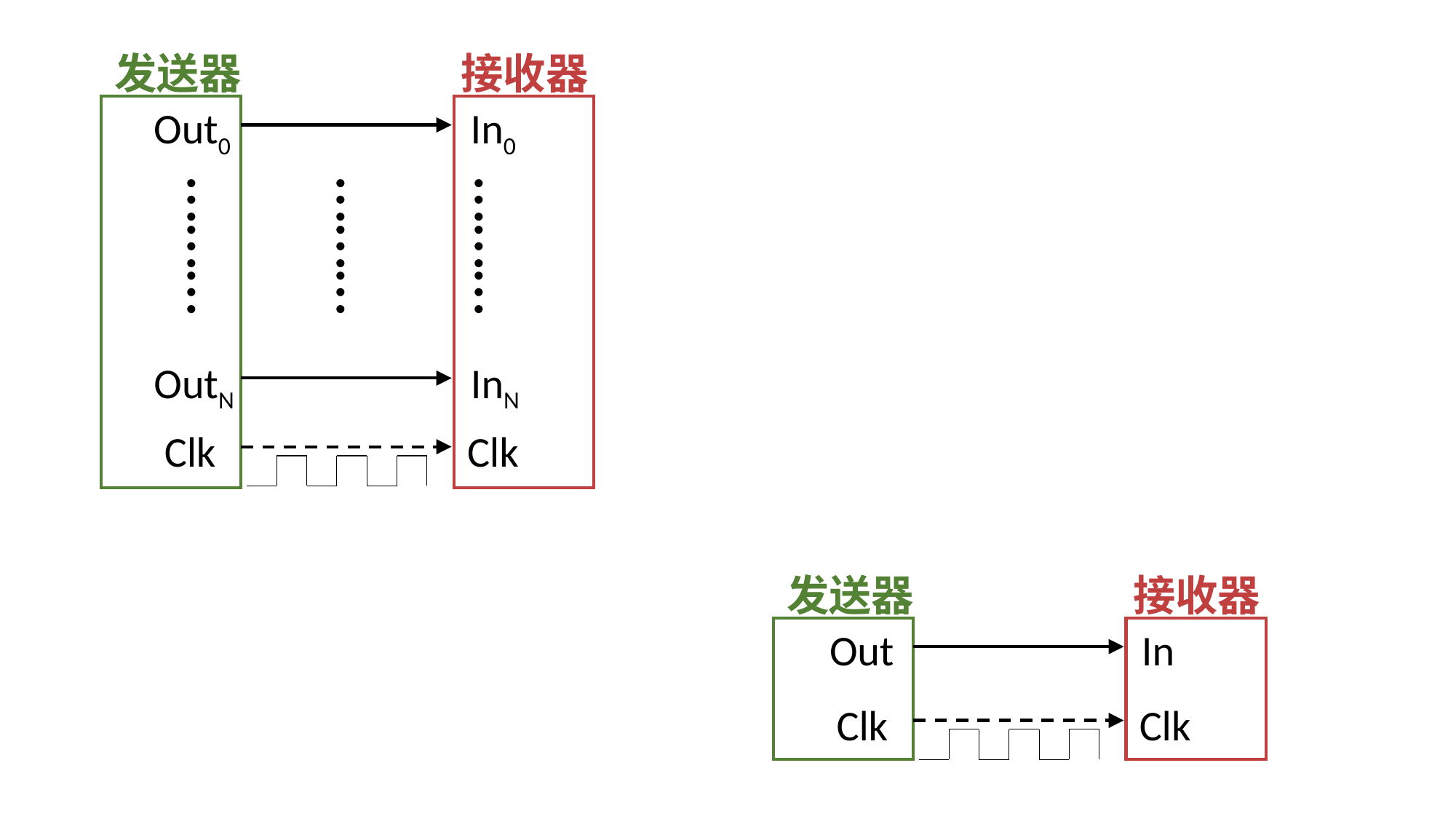

发送器
接收器

Out0

In0
………
………
………
OutN
InN
Clk
Clk
发送器
接收器
Out
In

Clk
Clk